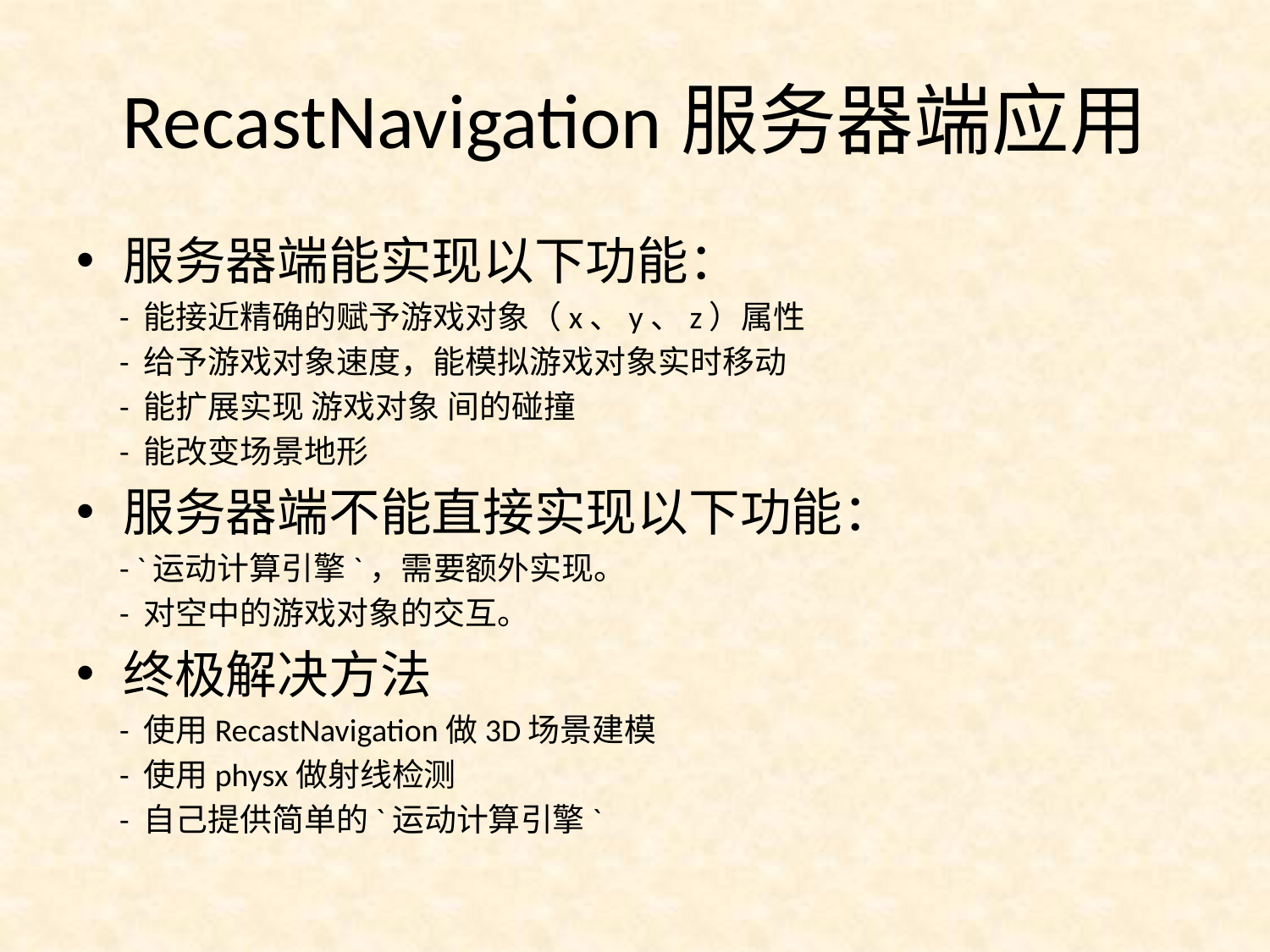

# RecastNavigation服务器端应用
服务器端能实现以下功能：
      - 能接近精确的赋予游戏对象（x、y、z）属性
      - 给予游戏对象速度，能模拟游戏对象实时移动
      - 能扩展实现 游戏对象 间的碰撞
      - 能改变场景地形
服务器端不能直接实现以下功能：
      - `运动计算引擎`，需要额外实现。
      - 对空中的游戏对象的交互。
终极解决方法
      - 使用RecastNavigation做3D场景建模
      - 使用physx做射线检测
      - 自己提供简单的`运动计算引擎`